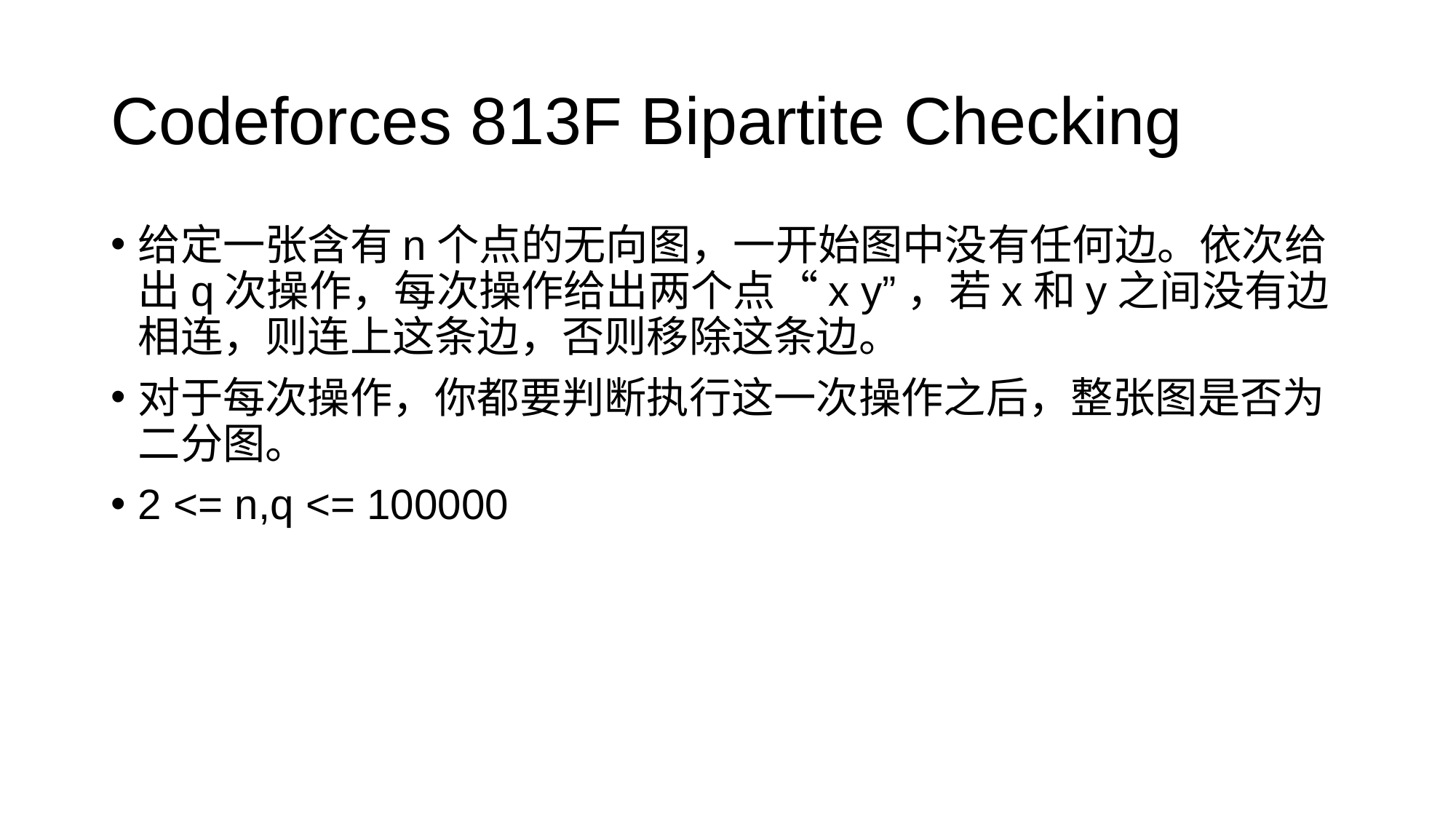

# Codeforces 813F Bipartite Checking
给定一张含有n个点的无向图，一开始图中没有任何边。依次给出q次操作，每次操作给出两个点“x y”，若x和y之间没有边相连，则连上这条边，否则移除这条边。
对于每次操作，你都要判断执行这一次操作之后，整张图是否为二分图。
2 <= n,q <= 100000